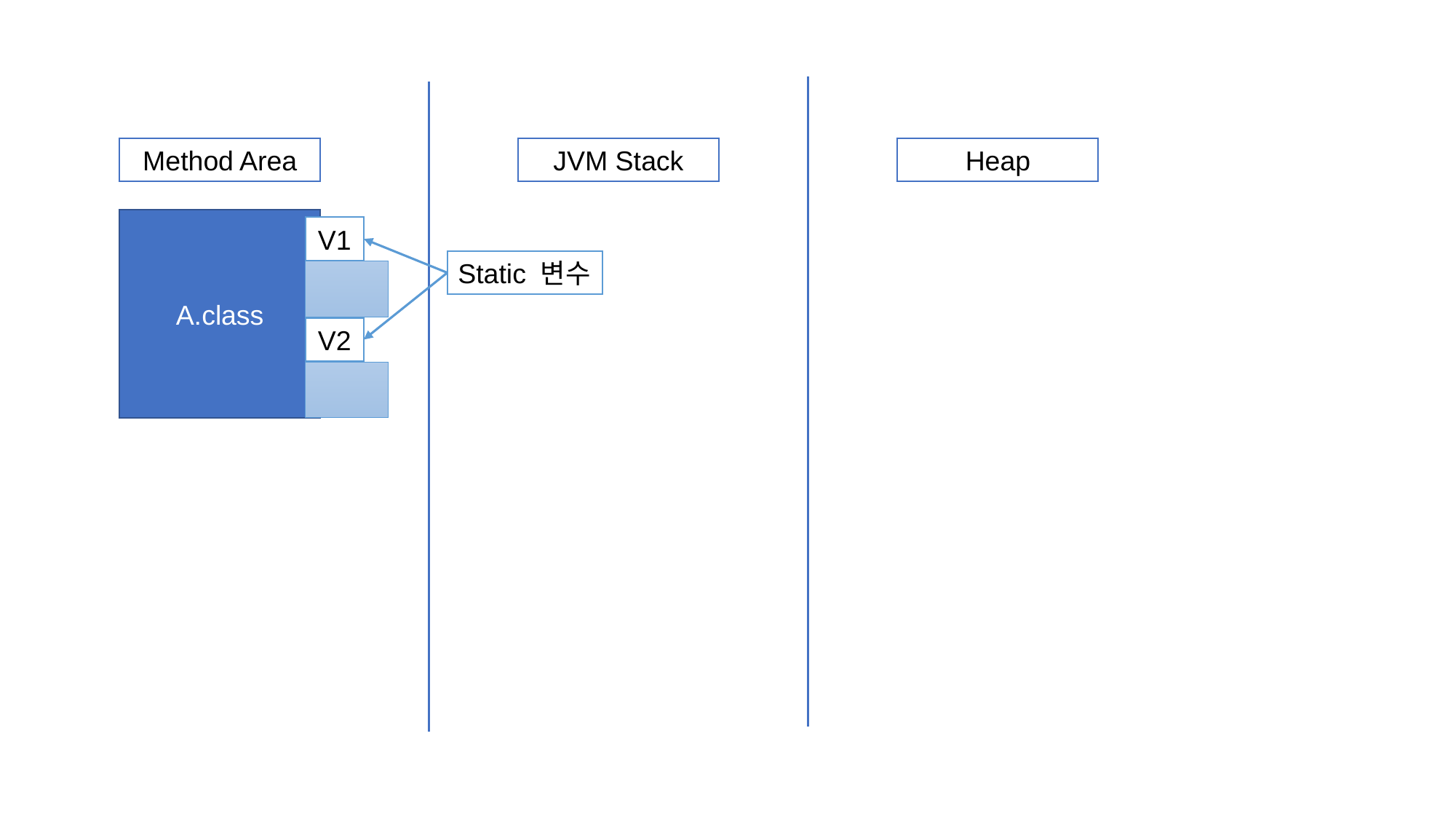

Method Area
JVM Stack
Heap
A.class
V1
Static 변수

V2